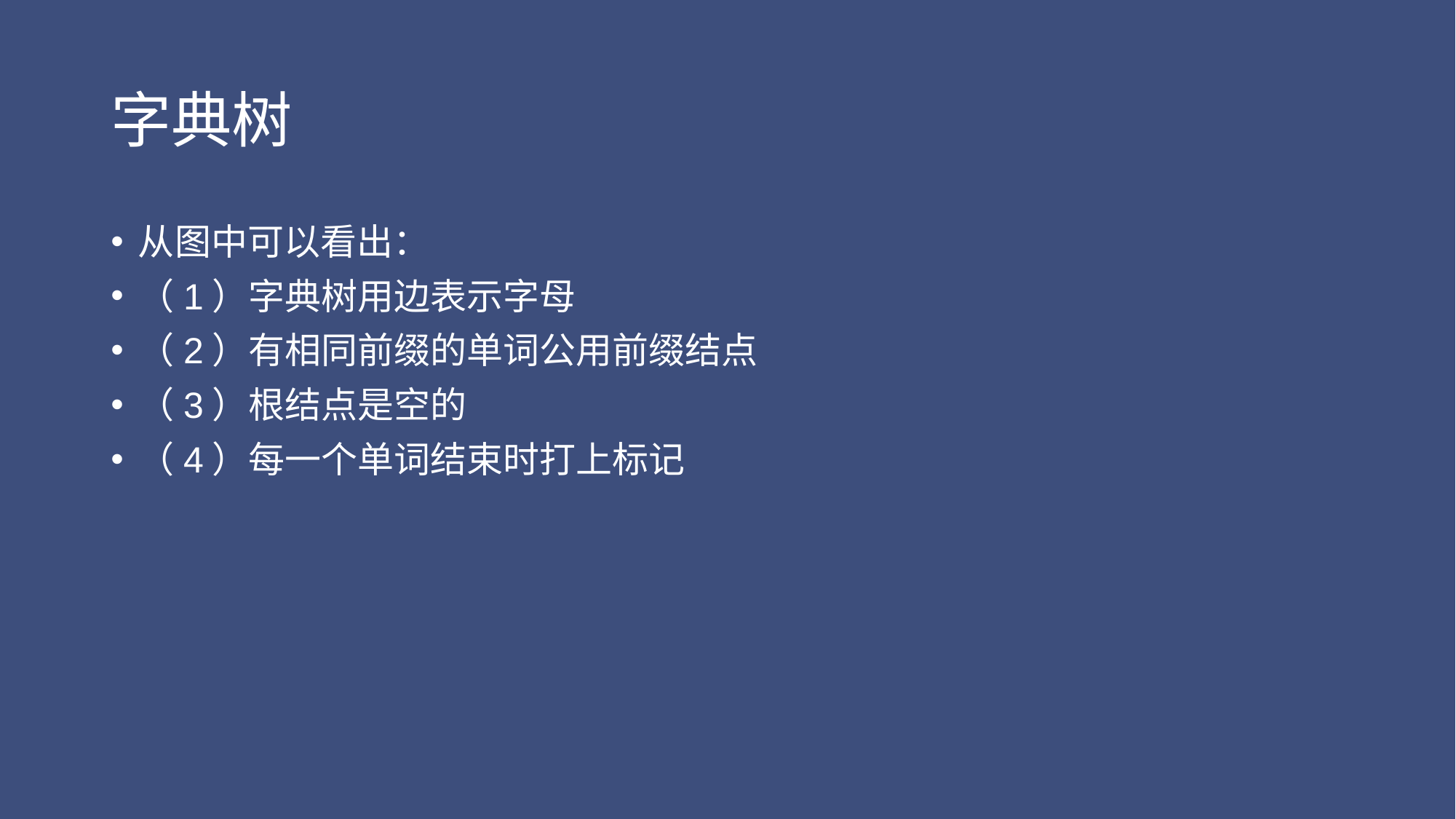

# 字典树
从图中可以看出：
（1）字典树用边表示字母
（2）有相同前缀的单词公用前缀结点
（3）根结点是空的
（4）每一个单词结束时打上标记